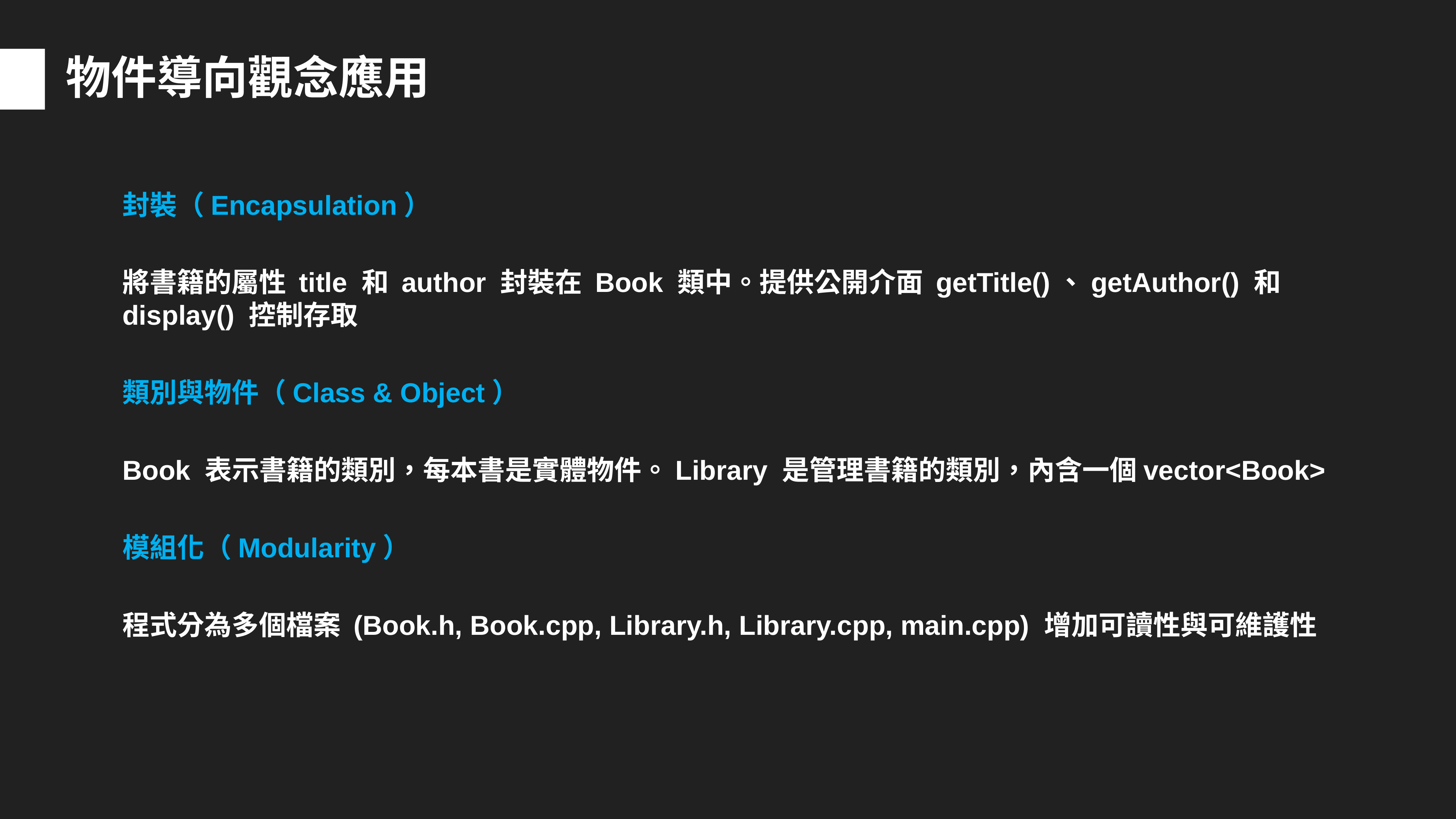

物件導向觀念應用

### Chart

| Category |
|---|
封裝（Encapsulation）
將書籍的屬性 title 和 author 封裝在 Book 類中。提供公開介面 getTitle()、getAuthor() 和 display() 控制存取
類別與物件（Class & Object）
Book 表示書籍的類別，每本書是實體物件。Library 是管理書籍的類別，內含一個vector<Book>
模組化（Modularity）
程式分為多個檔案 (Book.h, Book.cpp, Library.h, Library.cpp, main.cpp) 增加可讀性與可維護性